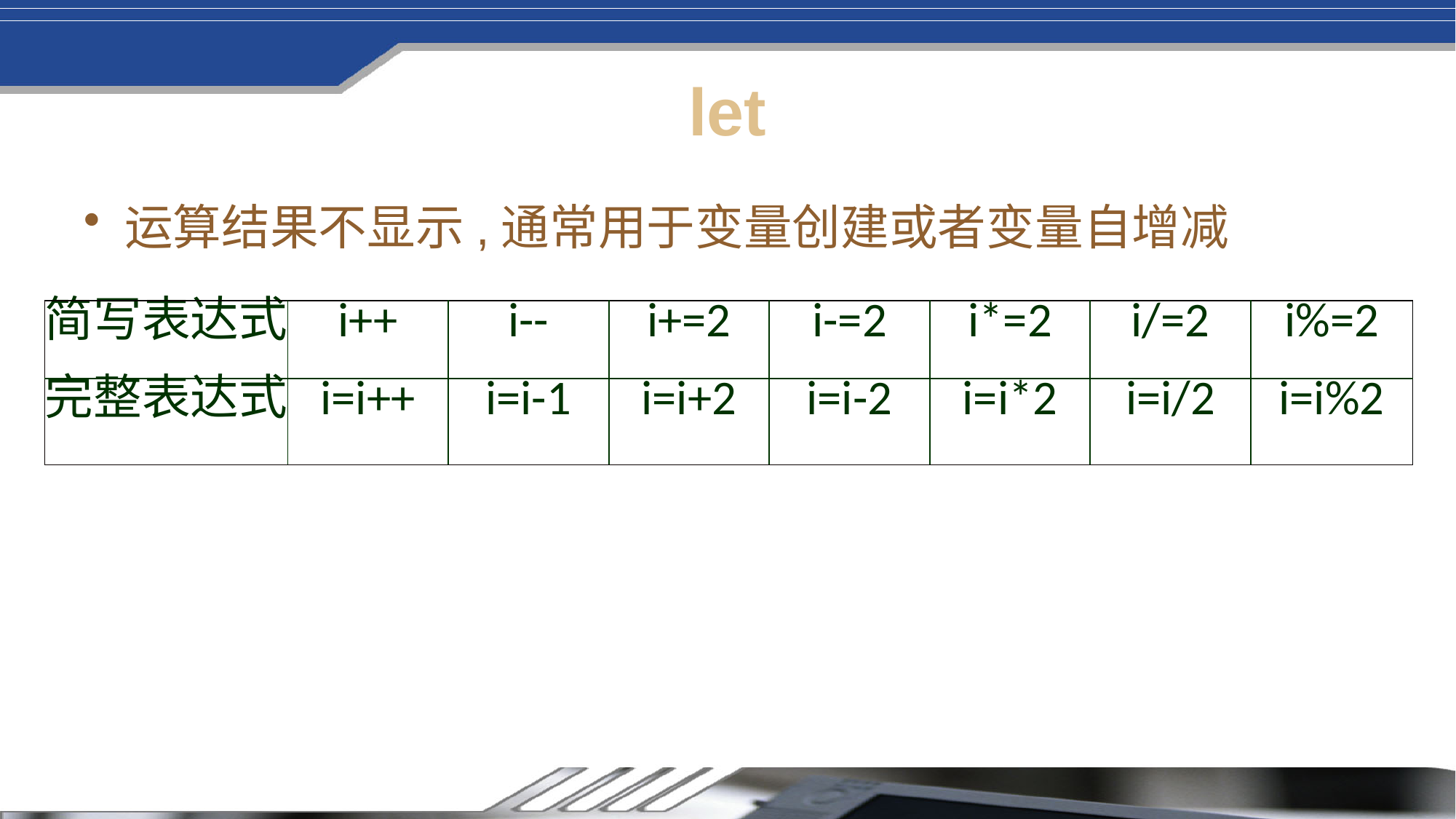

# let
运算结果不显示,通常用于变量创建或者变量自增减
| 简写表达式 | i++ | i-- | i+=2 | i-=2 | i\*=2 | i/=2 | i%=2 |
| --- | --- | --- | --- | --- | --- | --- | --- |
| 完整表达式 | i=i++ | i=i-1 | i=i+2 | i=i-2 | i=i\*2 | i=i/2 | i=i%2 |